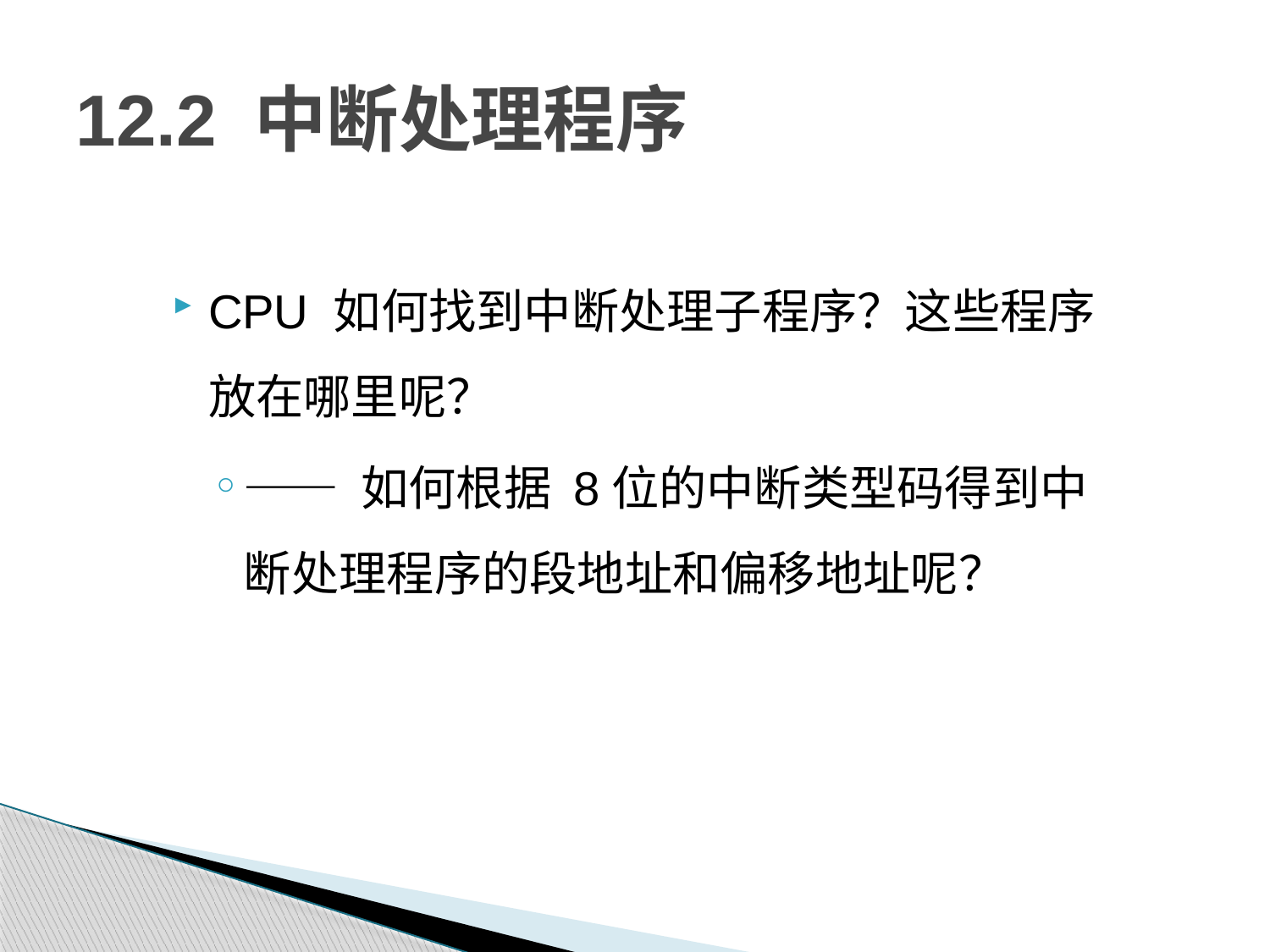

# 12.2 中断处理程序
CPU 如何找到中断处理子程序？这些程序放在哪里呢？
—— 如何根据 8位的中断类型码得到中断处理程序的段地址和偏移地址呢？